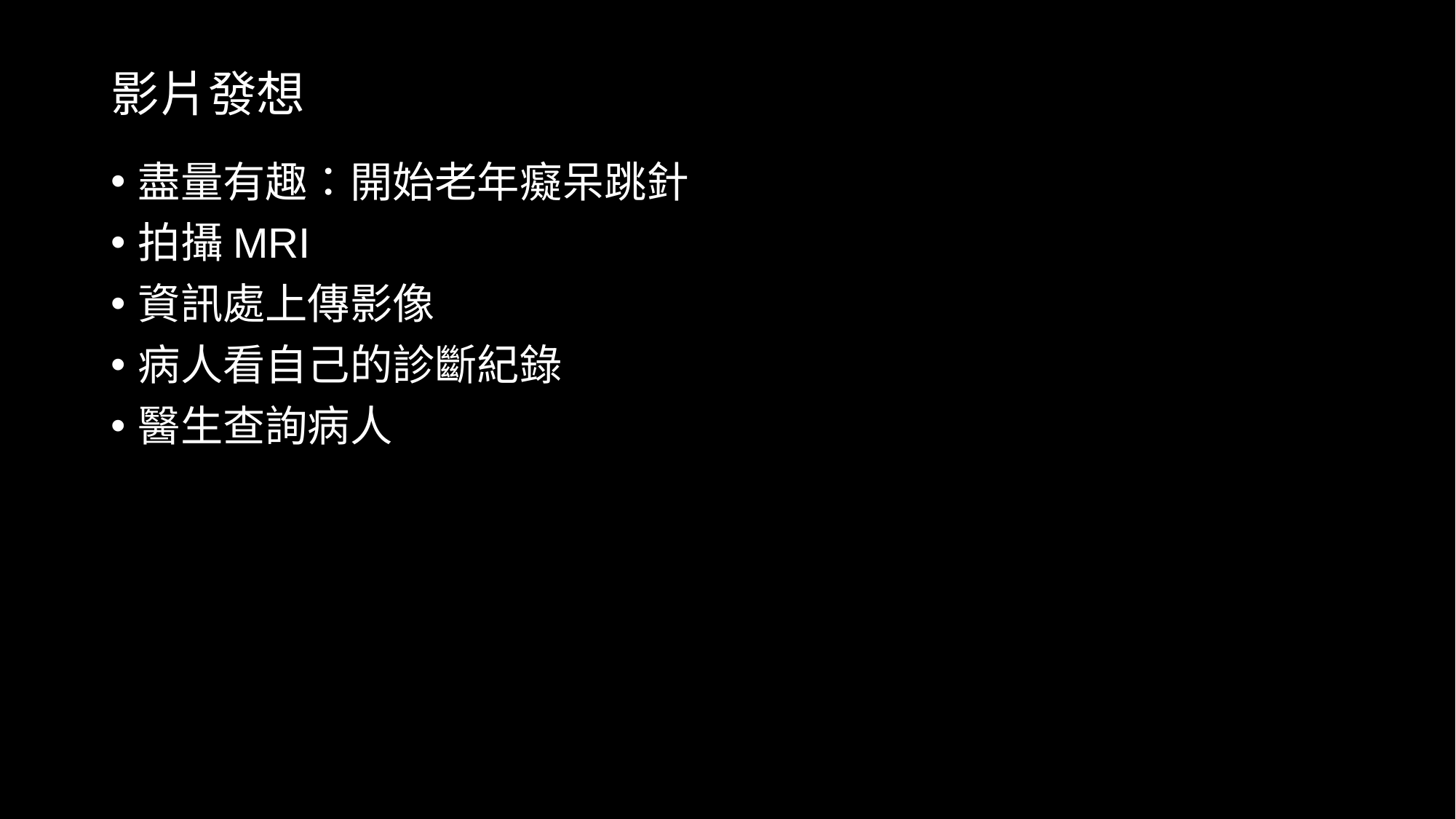

# 影片發想
盡量有趣：開始老年癡呆跳針
拍攝MRI
資訊處上傳影像
病人看自己的診斷紀錄
醫生查詢病人